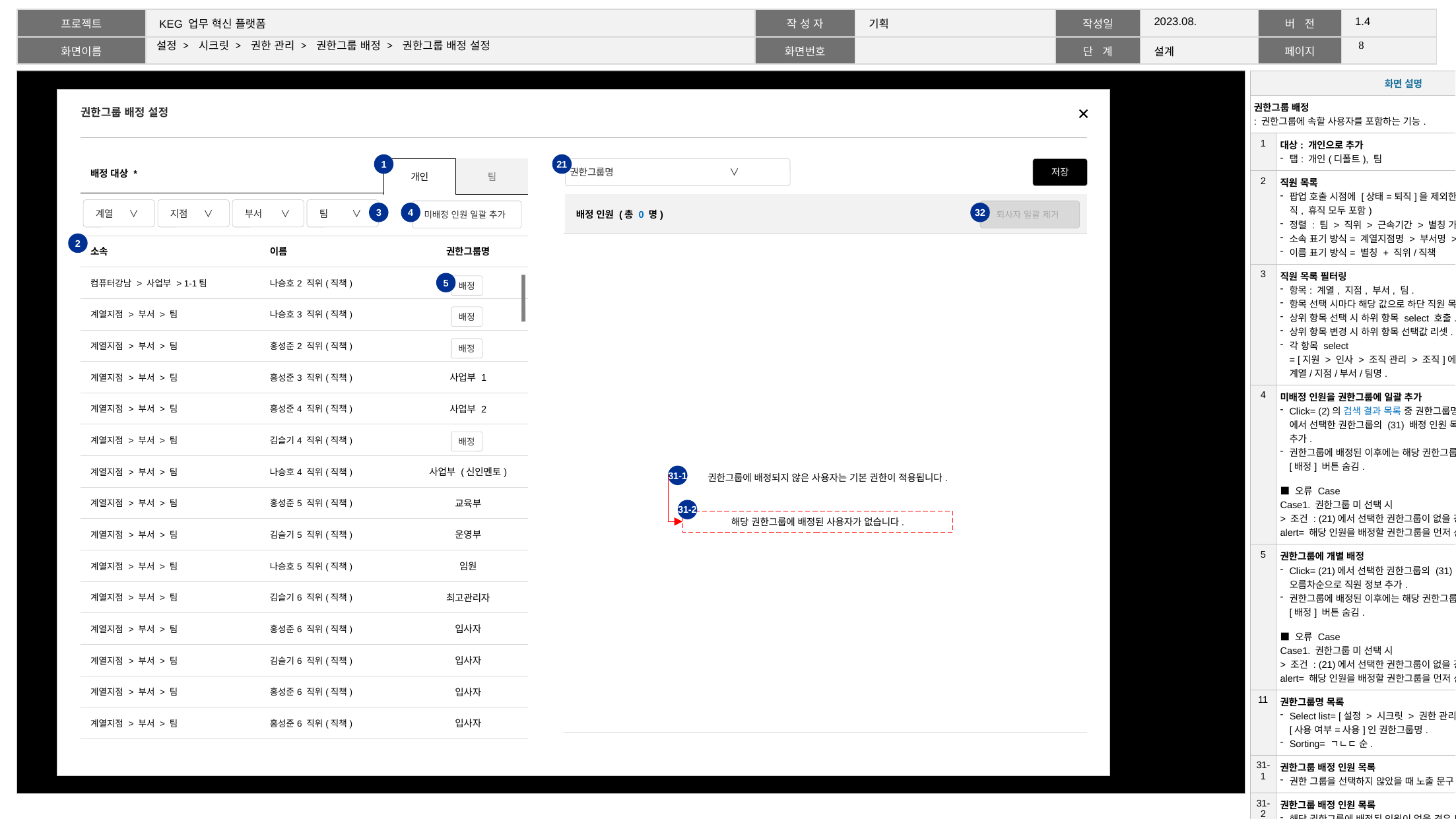

8

# 설정 > 시크릿 > 권한 관리 > 권한그룹 배정 > 권한그룹 배정 설정
| 화면 설명 |  |
| --- | --- |
| 권한그룹 배정 : 권한그룹에 속할 사용자를 포함하는 기능. |  |
| 1 | 대상: 개인으로 추가 탭: 개인(디폴트), 팀 |
| 2 | 직원 목록 팝업 호출 시점에 [상태=퇴직]을 제외한 전체 직원 표기. (재직, 휴직 모두 포함) 정렬 : 팀 > 직위 > 근속기간 > 별칭 가나다순. 소속 표기 방식= 계열지점명 > 부서명 > 팀명. 이름 표기 방식= 별칭 + 직위/직책 |
| 3 | 직원 목록 필터링 항목: 계열, 지점, 부서, 팀. 항목 선택 시마다 해당 값으로 하단 직원 목록 필터링. 상위 항목 선택 시 하위 항목 select 호출. 상위 항목 변경 시 하위 항목 선택값 리셋. 각 항목 select = [지원 > 인사 > 조직 관리 > 조직]에 [사용 여부=사용]인 계열/지점/부서/팀명. |
| 4 | 미배정 인원을 권한그룹에 일괄 추가 Click= (2)의 검색 결과 목록 중 권한그룹명이 없는 사용자를 (21)에서 선택한 권한그룹의 (31) 배정 인원 목록에 오름차순으로 일괄 추가. 권한그룹에 배정된 이후에는 해당 권한그룹명을 목록에 표기하고 [배정] 버튼 숨김. ■ 오류 Case Case1. 권한그룹 미 선택 시 > 조건 : (21)에서 선택한 권한그룹이 없을 경우 alert= 해당 인원을 배정할 권한그룹을 먼저 선택해 주세요. [확인] |
| 5 | 권한그룹에 개별 배정 Click= (21)에서 선택한 권한그룹의 (31) 배정 정보 목록에 오름차순으로 직원 정보 추가. 권한그룹에 배정된 이후에는 해당 권한그룹명을 목록에 표기하고 [배정] 버튼 숨김. ■ 오류 Case Case1. 권한그룹 미 선택 시 > 조건 : (21)에서 선택한 권한그룹이 없을 경우 alert= 해당 인원을 배정할 권한그룹을 먼저 선택해 주세요. [확인] |
| 11 | 권한그룹명 목록 Select list= [설정 > 시크릿 > 권한 관리 > 권한그룹 관리]에서 [사용 여부=사용]인 권한그룹명. Sorting= ㄱㄴㄷ 순. |
| 31-1 | 권한그룹 배정 인원 목록 권한 그룹을 선택하지 않았을 때 노출 문구. |
| 31-2 | 권한그룹 배정 인원 목록 해당 권한그룹에 배정된 인원이 없을 경우 노출 문구. |
| 32 | 퇴사자 일괄 제거 버튼 권한그룹을 미선택하거나, 해당 권한그룹에 배정된 사용자가 없을 경우 버튼 비활성화 |
권한그룹 배정 설정
| 배정 대상 \* |  |  |
| --- | --- | --- |
|  |  |  |
| 소속 | 이름 | 권한그룹명 |
| 컴퓨터강남 > 사업부 > 1-1팀 | 나승호2 직위(직책) |  |
| 계열지점 > 부서 > 팀 | 나승호3 직위(직책) |  |
| 계열지점 > 부서 > 팀 | 홍성준2 직위(직책) |  |
| 계열지점 > 부서 > 팀 | 홍성준3 직위(직책) | 사업부 1 |
| 계열지점 > 부서 > 팀 | 홍성준4 직위(직책) | 사업부 2 |
| 계열지점 > 부서 > 팀 | 김슬기4 직위(직책) |  |
| 계열지점 > 부서 > 팀 | 나승호4 직위(직책) | 사업부 (신인멘토) |
| 계열지점 > 부서 > 팀 | 홍성준5 직위(직책) | 교육부 |
| 계열지점 > 부서 > 팀 | 김슬기5 직위(직책) | 운영부 |
| 계열지점 > 부서 > 팀 | 나승호5 직위(직책) | 임원 |
| 계열지점 > 부서 > 팀 | 김슬기6 직위(직책) | 최고관리자 |
| 계열지점 > 부서 > 팀 | 홍성준6 직위(직책) | 입사자 |
| 계열지점 > 부서 > 팀 | 김슬기6 직위(직책) | 입사자 |
| 계열지점 > 부서 > 팀 | 홍성준6 직위(직책) | 입사자 |
| 계열지점 > 부서 > 팀 | 홍성준6 직위(직책) | 입사자 |
21
1
| 개인 | 팀 |
| --- | --- |
권한그룹명                                            ∨
저장
| 배정 인원 (총 0 명) |  |
| --- | --- |
| 권한그룹에 배정되지 않은 사용자는 기본 권한이 적용됩니다. |  |
계열      ∨
지점      ∨
부서       ∨
팀         ∨
미배정 인원 일괄 추가
퇴사자 일괄 제거
3
4
32
2
5

배정
배정
배정
배정
31-1
31-2
해당 권한그룹에 배정된 사용자가 없습니다.